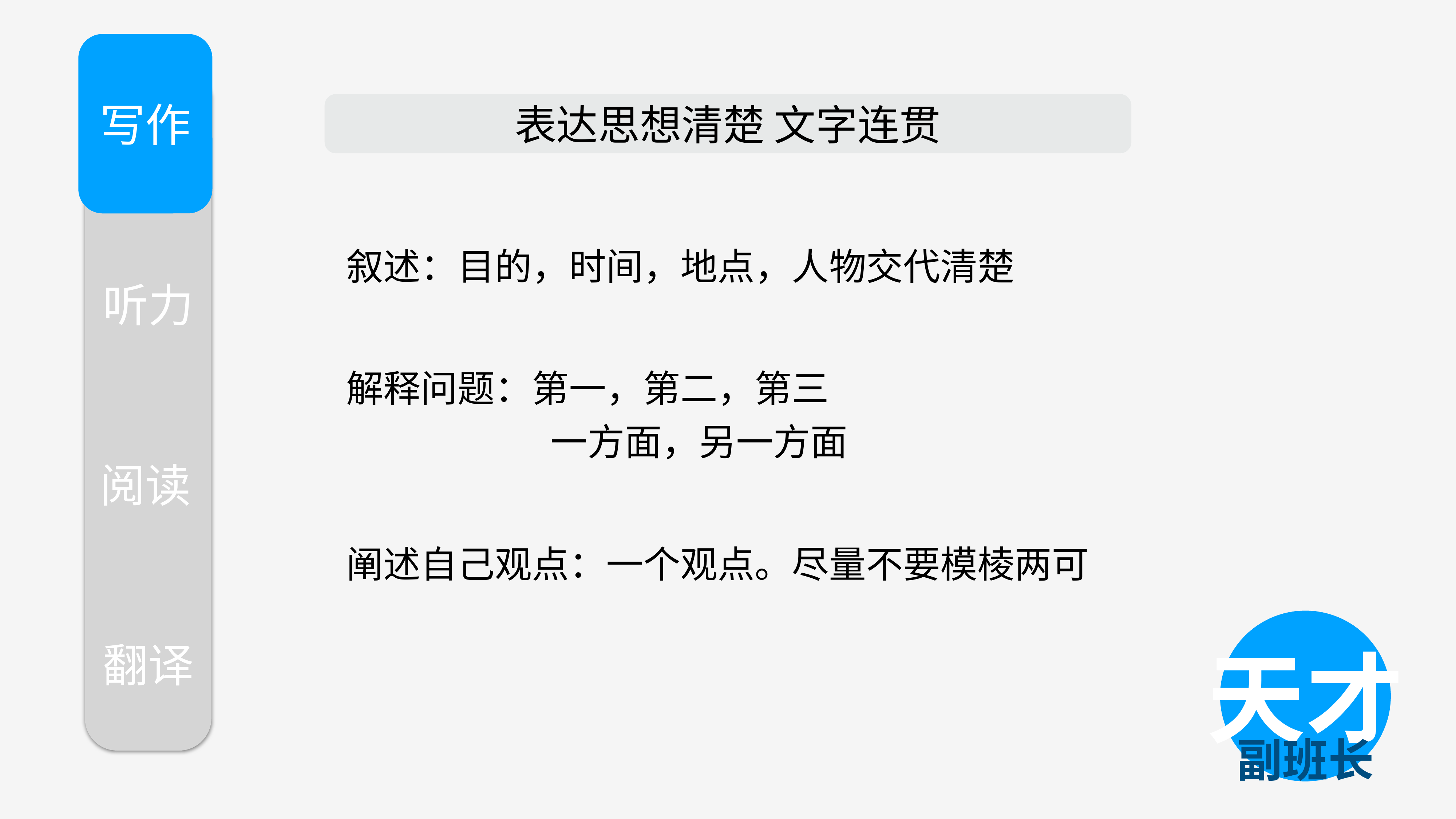

写作
表达思想清楚 文字连贯
分值

15%
叙述：目的，时间，地点，人物交代清楚
听力
解释问题：第一，第二，第三
                   一方面，另一方面
阅读
阐述自己观点：一个观点。尽量不要模棱两可
翻译